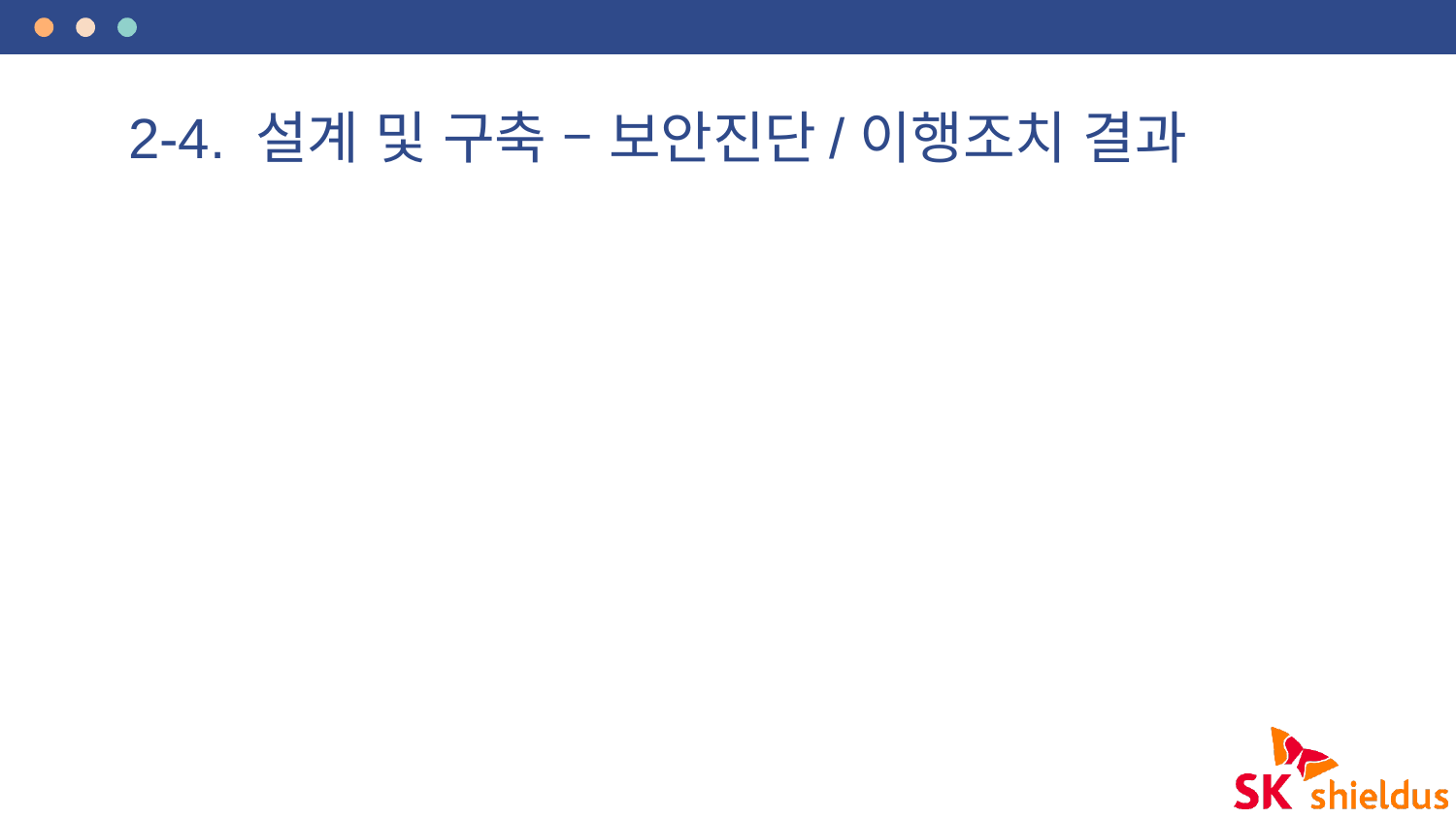

# 2-4. 설계 및 구축 – 보안진단/이행조치 결과